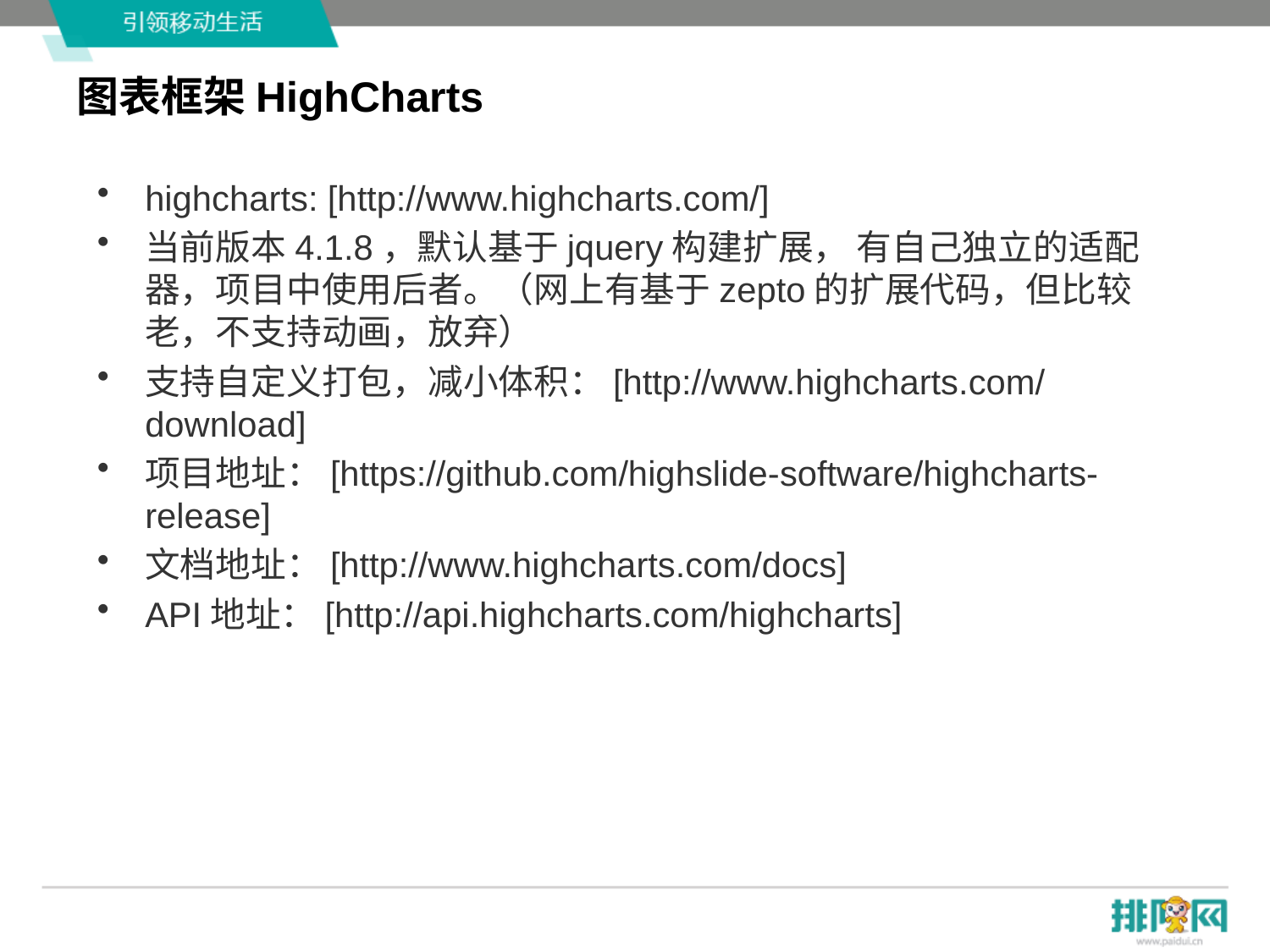

# 图表框架HighCharts
highcharts: [http://www.highcharts.com/]
当前版本4.1.8，默认基于jquery构建扩展， 有自己独立的适配器，项目中使用后者。（网上有基于zepto的扩展代码，但比较老，不支持动画，放弃）
支持自定义打包，减小体积：[http://www.highcharts.com/download]
项目地址：[https://github.com/highslide-software/highcharts-release]
文档地址：[http://www.highcharts.com/docs]
API地址：[http://api.highcharts.com/highcharts]